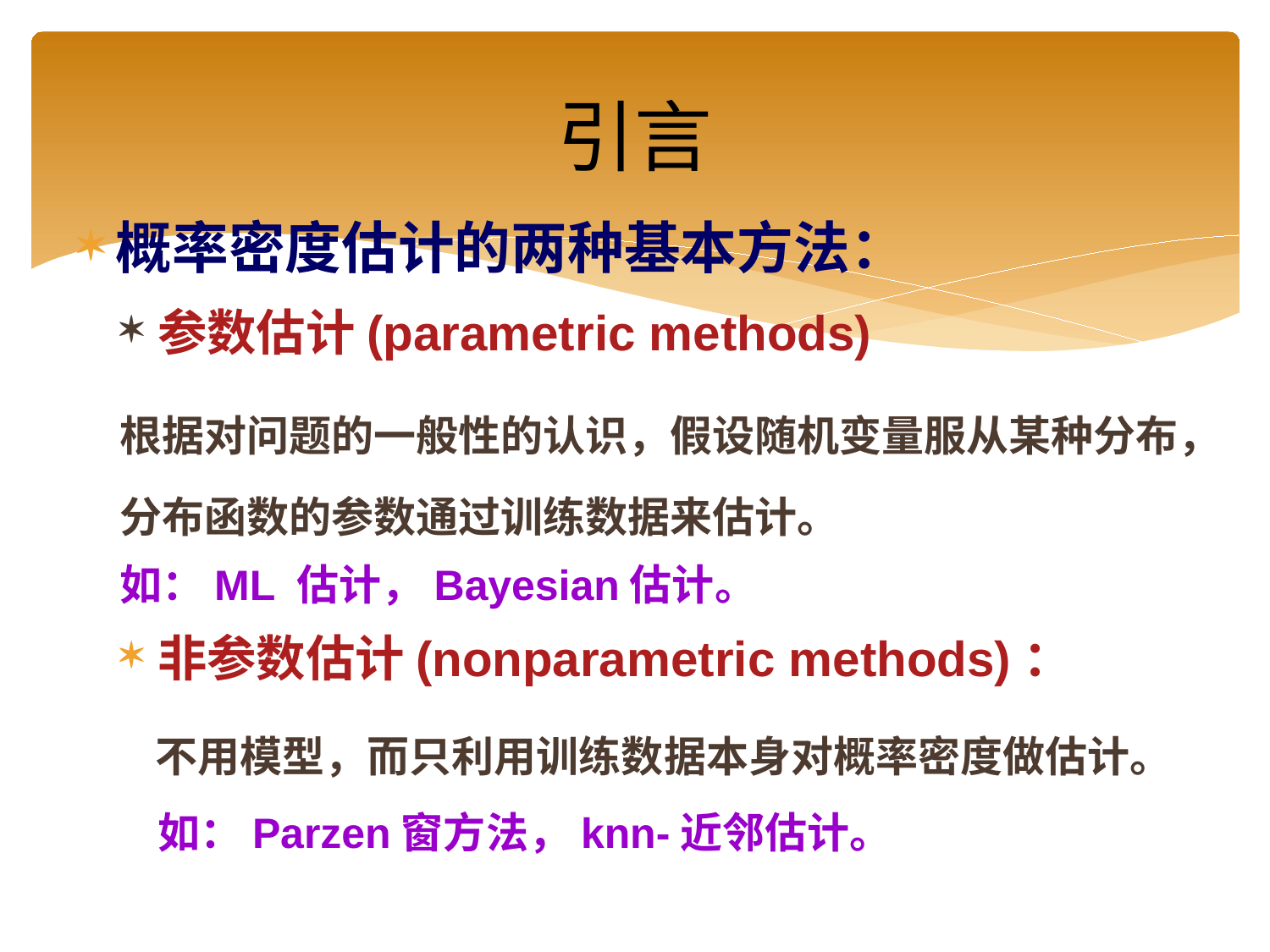

# 引言
概率密度估计的两种基本方法：
参数估计(parametric methods)
根据对问题的一般性的认识，假设随机变量服从某种分布，分布函数的参数通过训练数据来估计。
如：ML 估计，Bayesian估计。
非参数估计(nonparametric methods)：
   不用模型，而只利用训练数据本身对概率密度做估计。如：Parzen窗方法，knn-近邻估计。